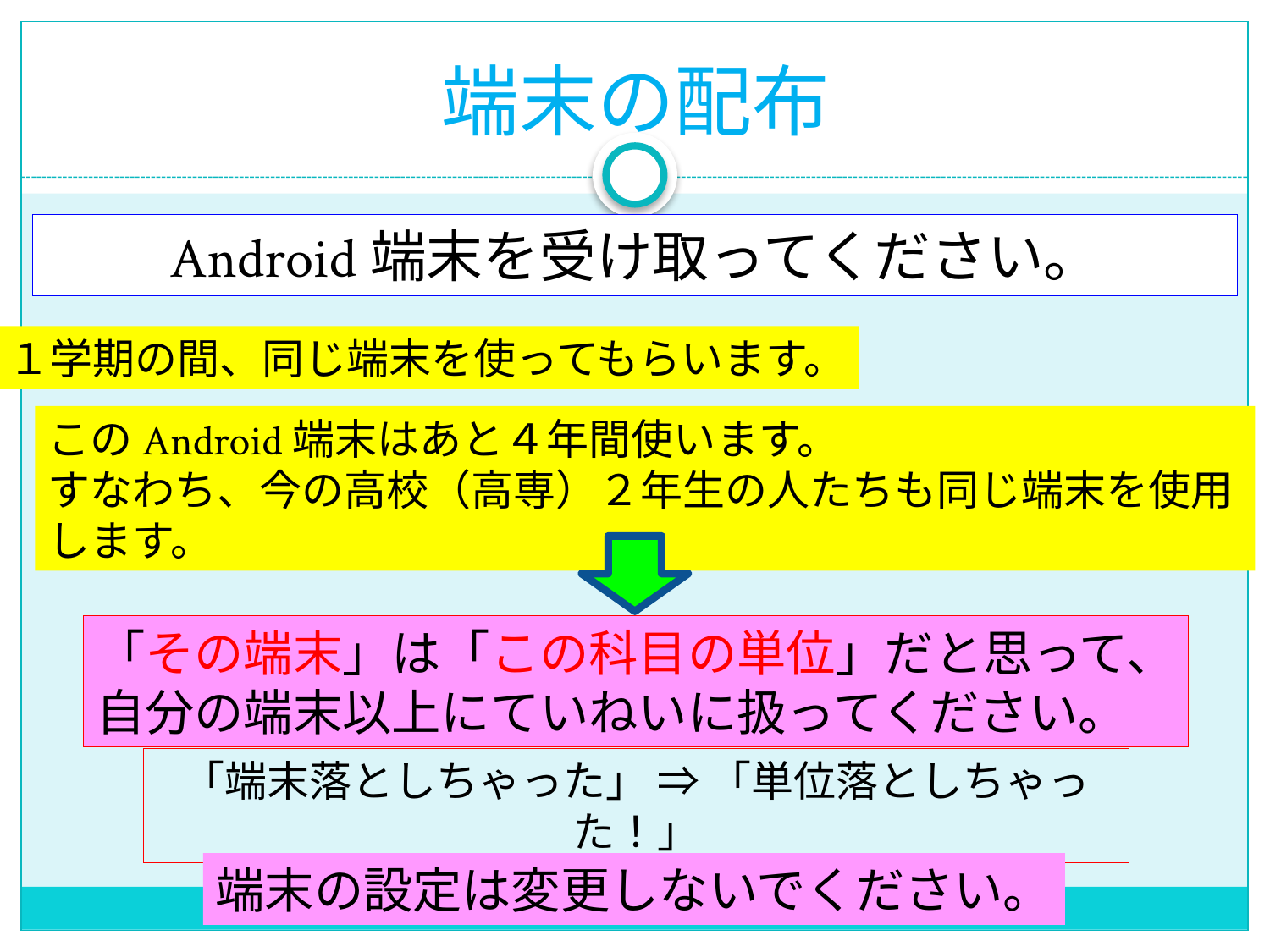

端末の配布
# Android端末を受け取ってください。
１学期の間、同じ端末を使ってもらいます。
このAndroid端末はあと４年間使います。
すなわち、今の高校（高専）２年生の人たちも同じ端末を使用します。

「その端末」は「この科目の単位」だと思って、
自分の端末以上にていねいに扱ってください。
「端末落としちゃった」 ⇒ 「単位落としちゃった！」
端末の設定は変更しないでください。